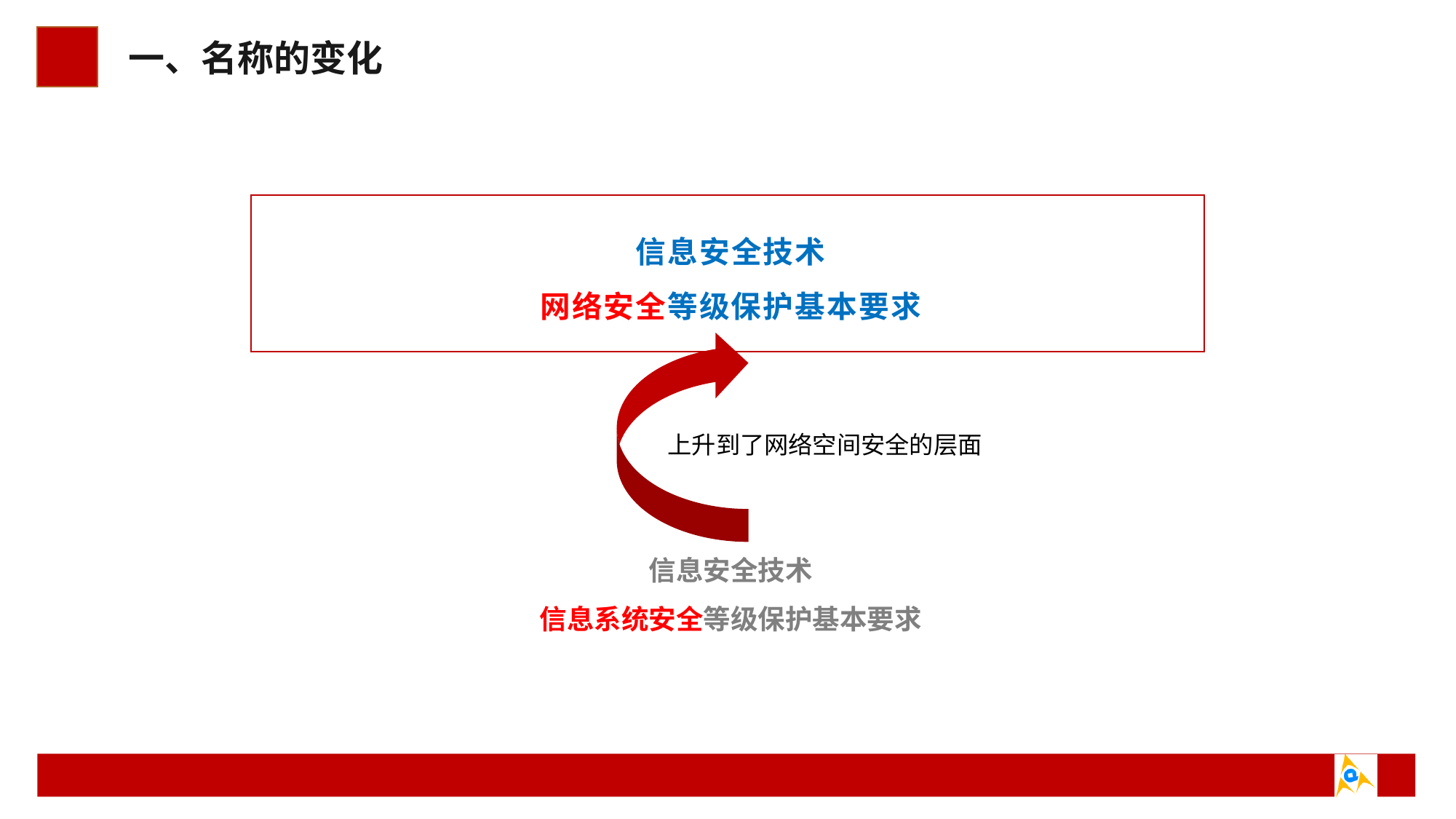

# 一、名称的变化

信息安全技术
网络安全等级保护基本要求

上升到了网络空间安全的层面
信息安全技术
信息系统安全等级保护基本要求